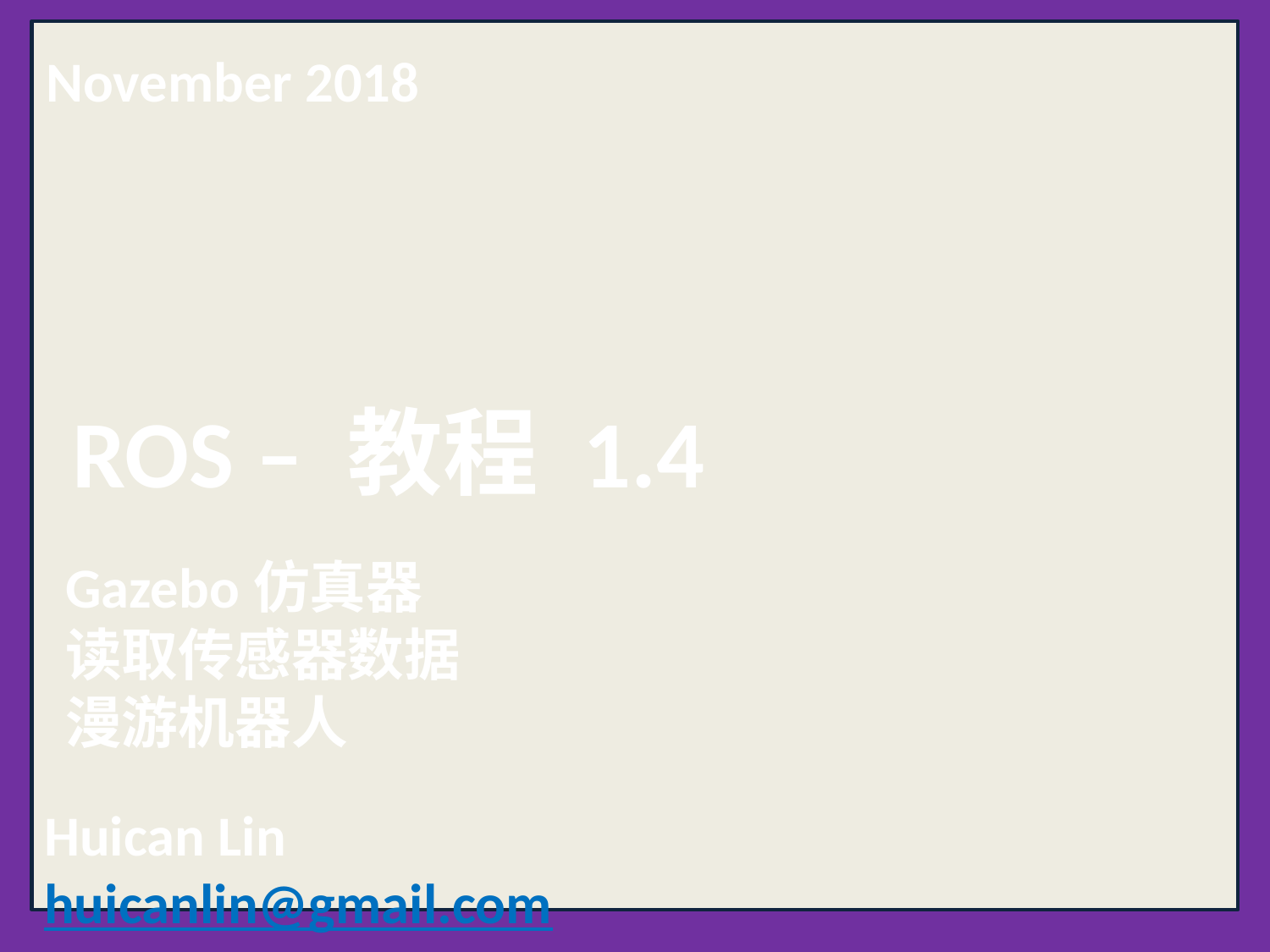

November 2018
ROS – 教程 1.4

Gazebo仿真器
读取传感器数据
漫游机器人
Huican Lin
huicanlin@gmail.com